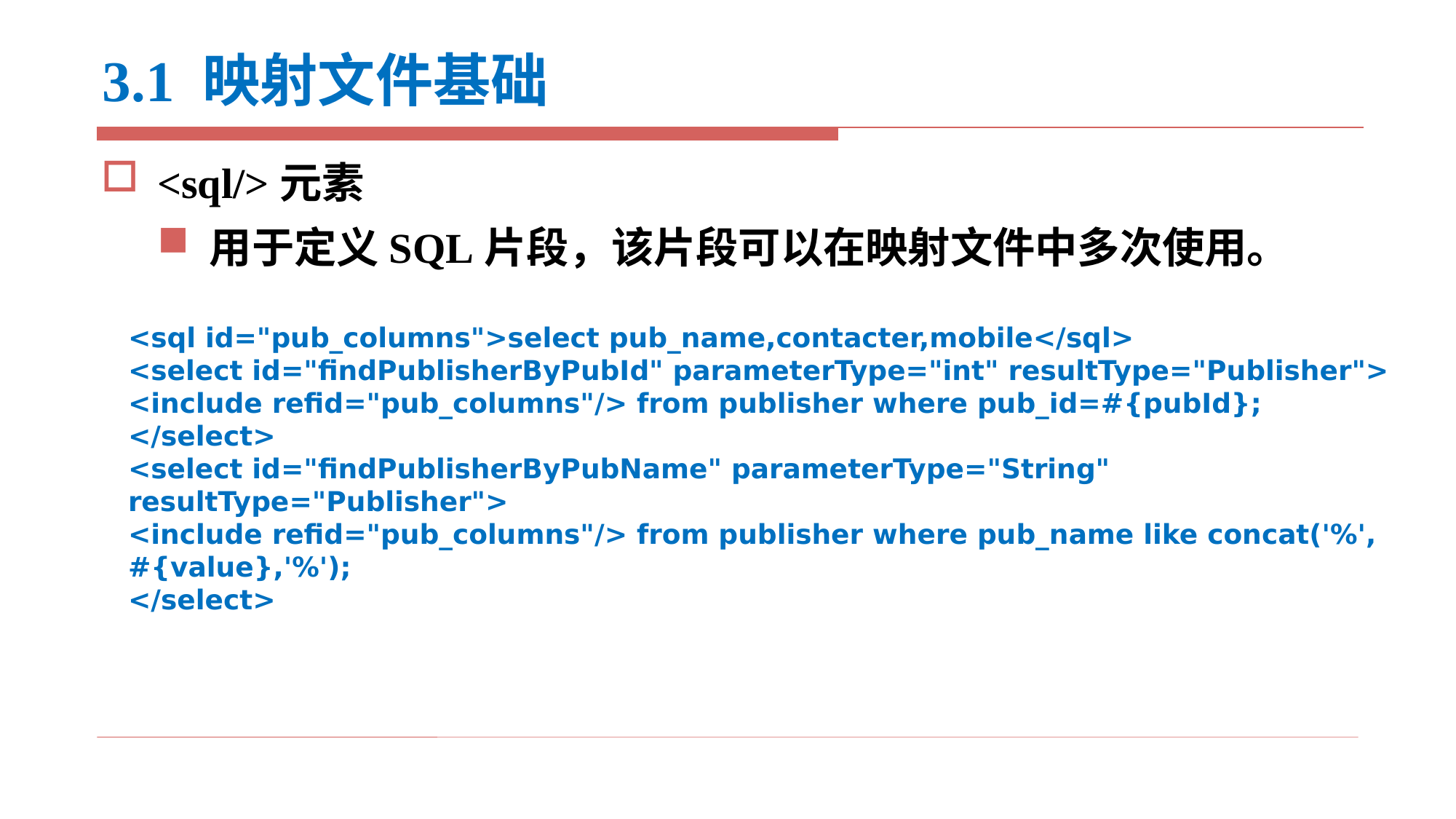

# 3.1 映射文件基础
<sql/>元素
用于定义SQL片段，该片段可以在映射文件中多次使用。
<sql id="pub_columns">select pub_name,contacter,mobile</sql>
<select id="findPublisherByPubId" parameterType="int" resultType="Publisher">
<include refid="pub_columns"/> from publisher where pub_id=#{pubId};
</select>
<select id="findPublisherByPubName" parameterType="String" resultType="Publisher">
<include refid="pub_columns"/> from publisher where pub_name like concat('%', #{value},'%');
</select>
12